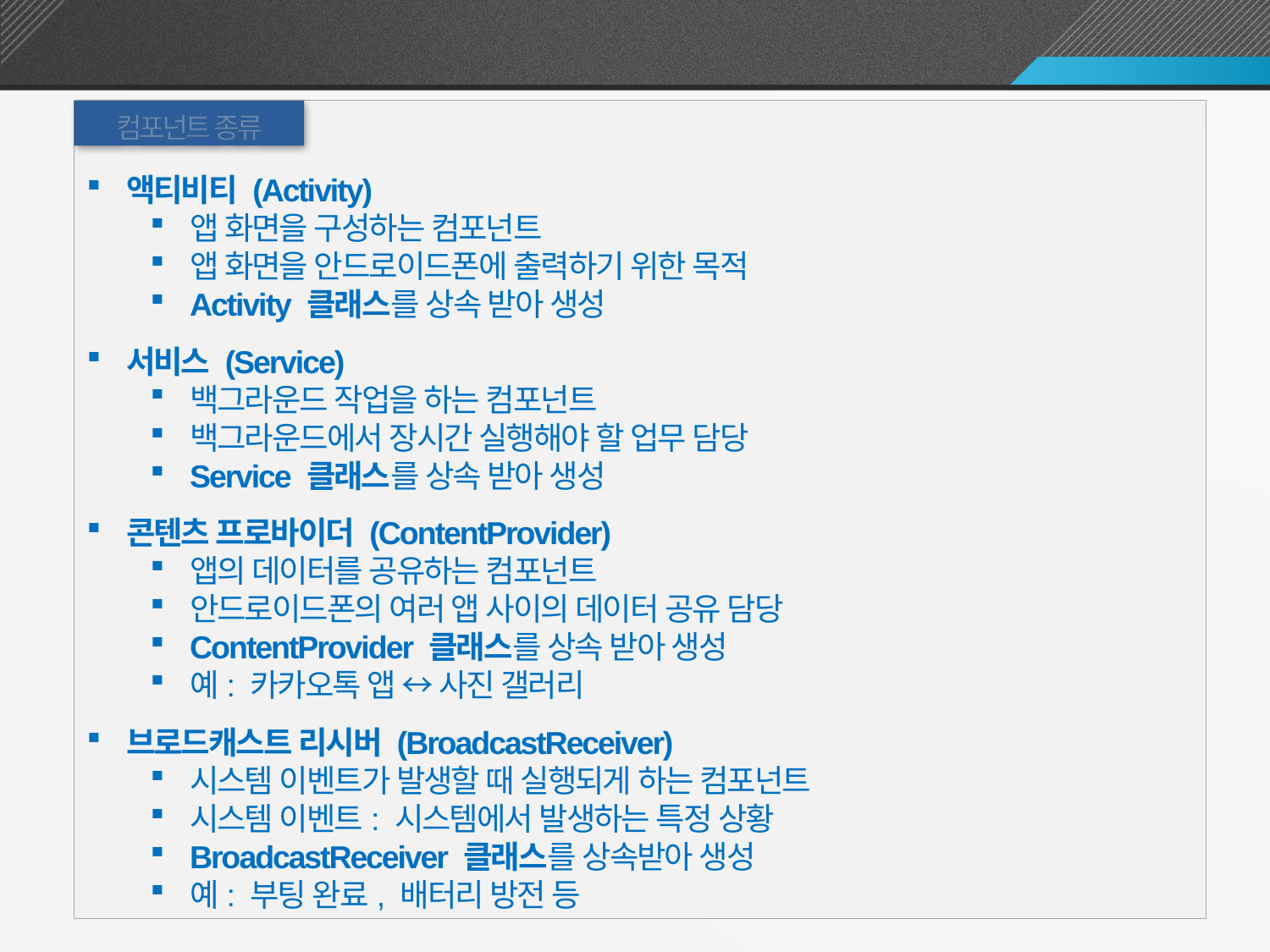

안드로이드 컴포넌트 종류

액티비티 (Activity)
앱 화면을 구성하는 컴포넌트
앱 화면을 안드로이드폰에 출력하기 위한 목적
Activity 클래스를 상속 받아 생성
서비스 (Service)
백그라운드 작업을 하는 컴포넌트
백그라운드에서 장시간 실행해야 할 업무 담당
Service 클래스를 상속 받아 생성
콘텐츠 프로바이더 (ContentProvider)
앱의 데이터를 공유하는 컴포넌트
안드로이드폰의 여러 앱 사이의 데이터 공유 담당
ContentProvider 클래스를 상속 받아 생성
예: 카카오톡 앱 ↔ 사진 갤러리
브로드캐스트 리시버 (BroadcastReceiver)
시스템 이벤트가 발생할 때 실행되게 하는 컴포넌트
시스템 이벤트: 시스템에서 발생하는 특정 상황
BroadcastReceiver 클래스를 상속받아 생성
예: 부팅 완료, 배터리 방전 등
컴포넌트 종류